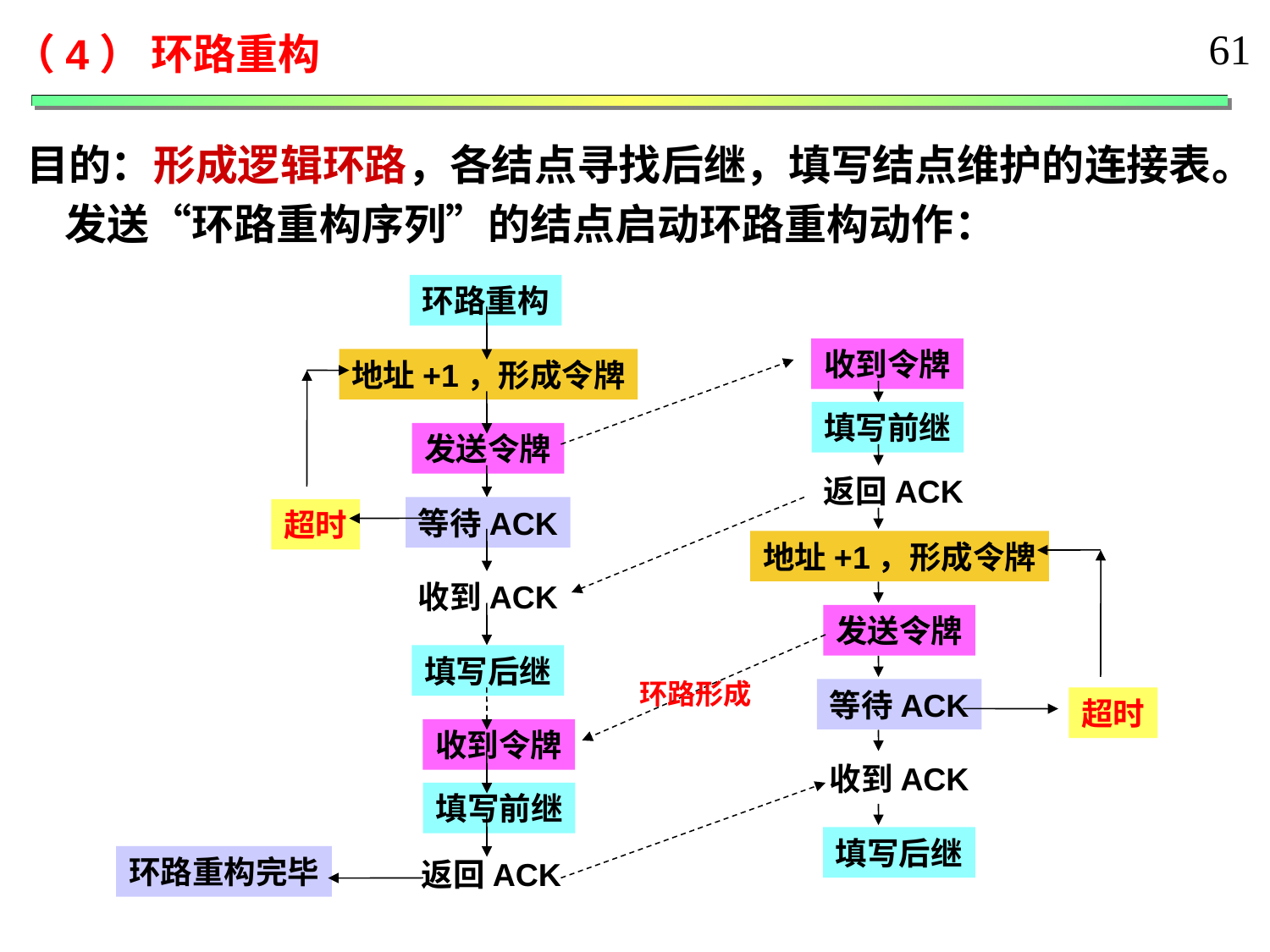

（4） 环路重构
61

目的：形成逻辑环路，各结点寻找后继，填写结点维护的连接表。
   发送“环路重构序列”的结点启动环路重构动作：
环路重构

收到令牌
地址+1，形成令牌

填写前继
发送令牌

返回ACK
等待ACK

超时

地址+1，形成令牌

收到ACK

发送令牌

填写后继

等待ACK

超时

收到令牌

收到ACK
填写前继

填写后继
环路重构完毕
返回ACK

环路形成